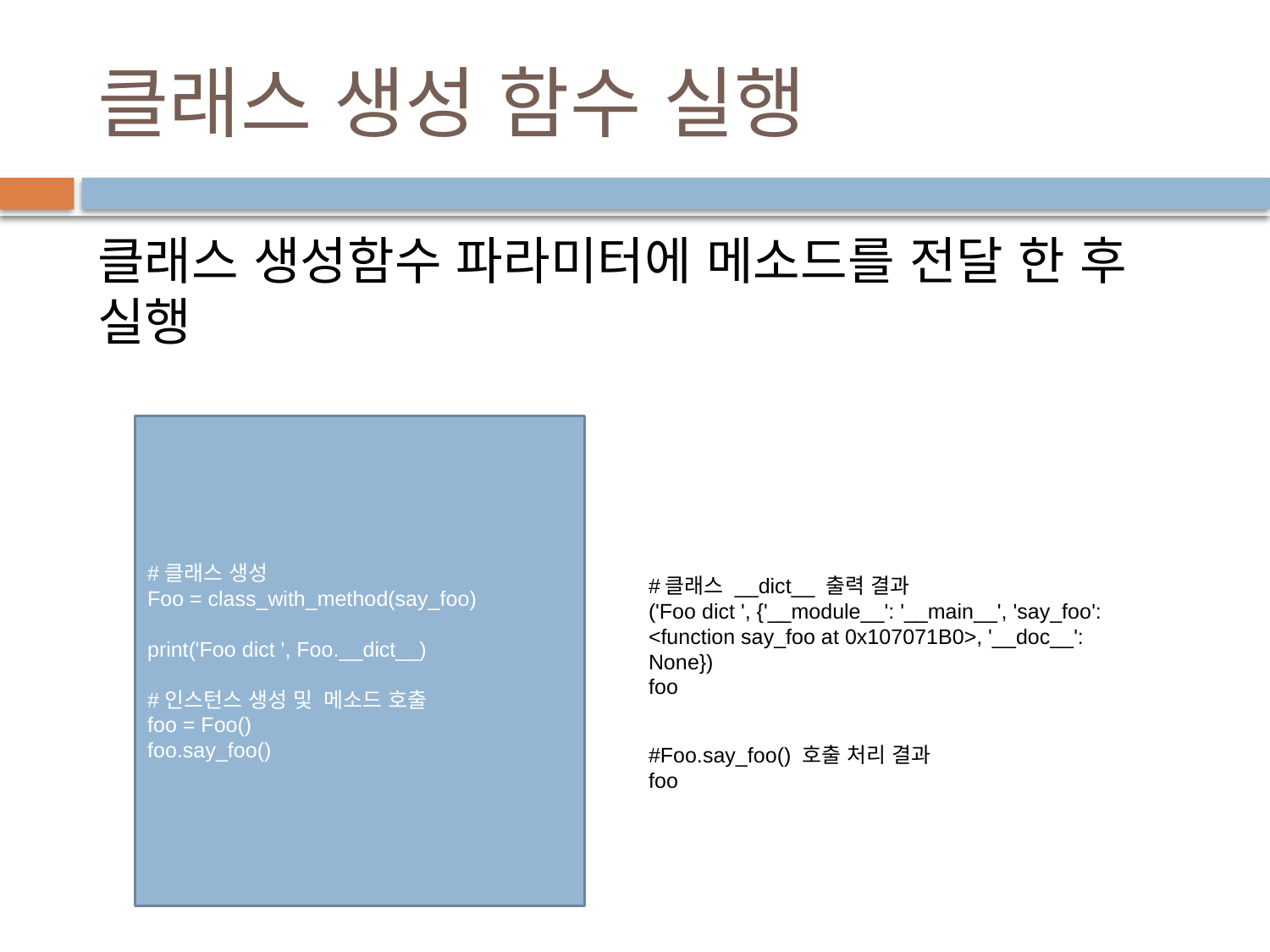

# 클래스 생성 함수 실행
클래스 생성함수 파라미터에 메소드를 전달 한 후 실행
#클래스 생성
Foo = class_with_method(say_foo)

print('Foo dict ', Foo.__dict__)

#인스턴스 생성 및  메소드 호출
foo = Foo()
foo.say_foo()
#클래스 __dict__ 출력 결과
('Foo dict ', {'__module__': '__main__', 'say_foo': <function say_foo at 0x107071B0>, '__doc__': None})
foo
#Foo.say_foo() 호출 처리 결과
foo